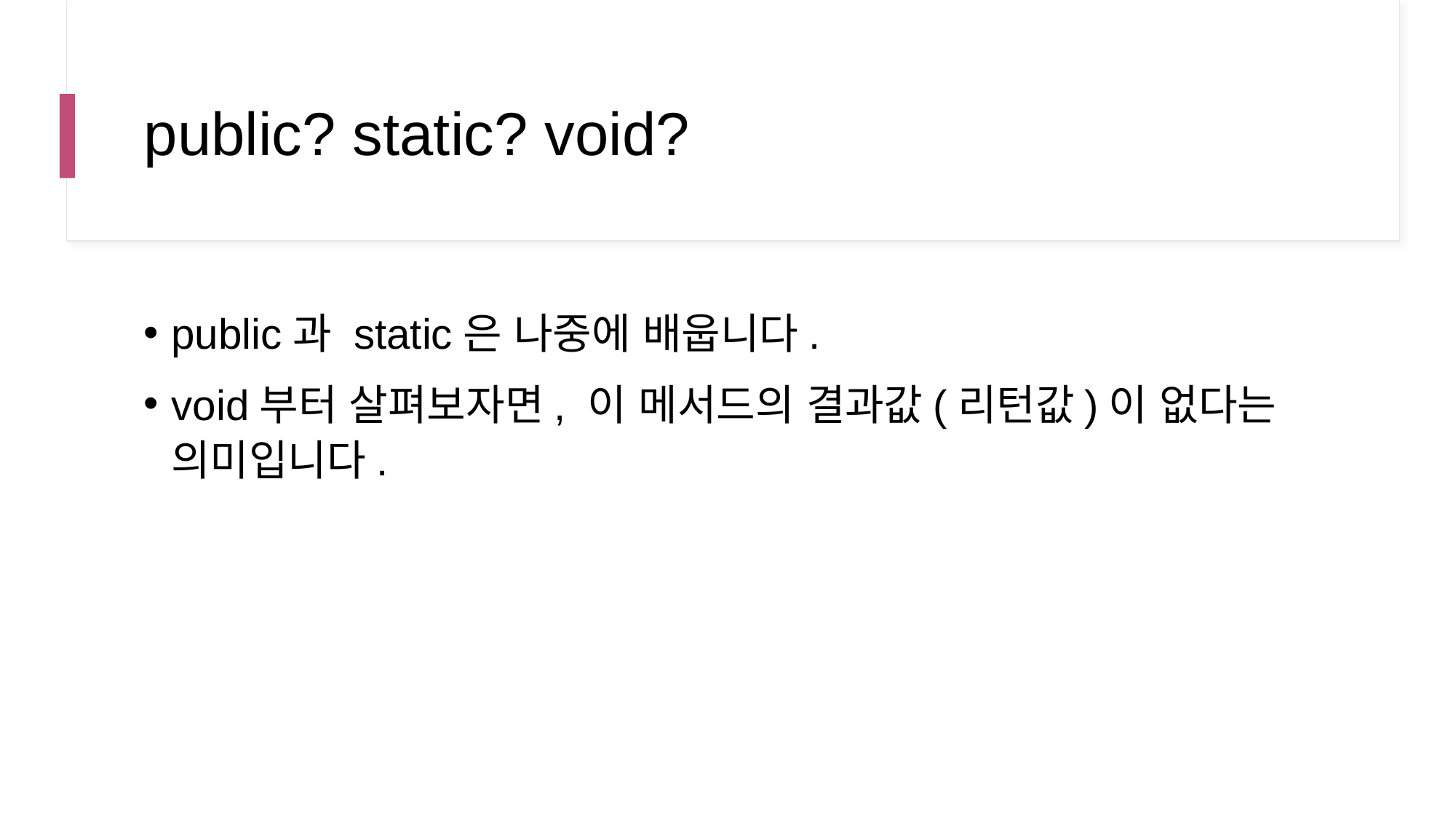

# public? static? void?
public과 static은 나중에 배웁니다.
void부터 살펴보자면, 이 메서드의 결과값(리턴값)이 없다는 의미입니다.